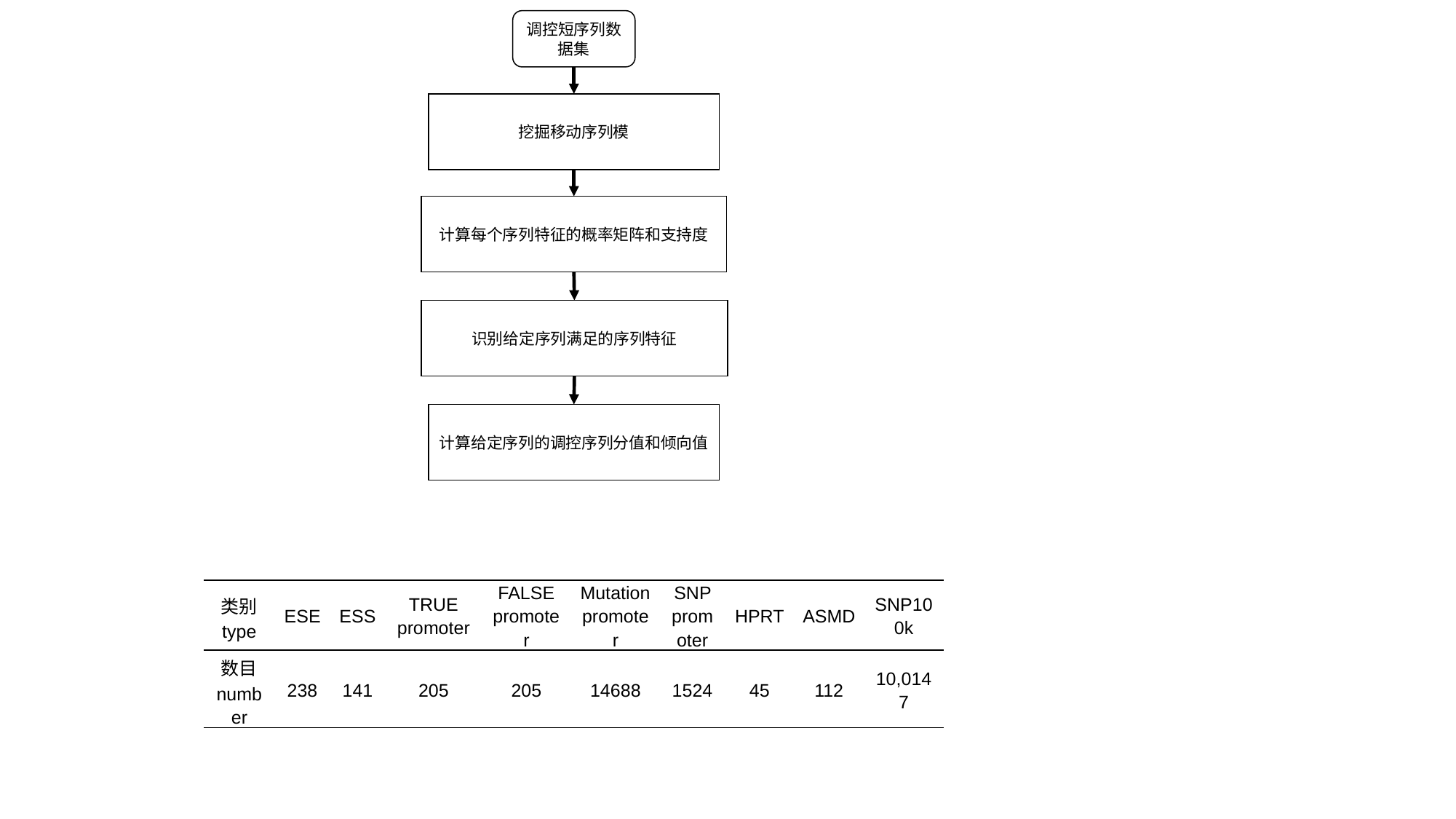

调控短序列数据集
挖掘移动序列模
计算每个序列特征的概率矩阵和支持度
识别给定序列满足的序列特征
计算给定序列的调控序列分值和倾向值
| 类别 type | ESE | ESS | TRUE promoter | FALSE promoter | Mutation promoter | SNP promoter | HPRT | ASMD | SNP100k |
| --- | --- | --- | --- | --- | --- | --- | --- | --- | --- |
| 数目 number | 238 | 141 | 205 | 205 | 14688 | 1524 | 45 | 112 | 10,0147 |